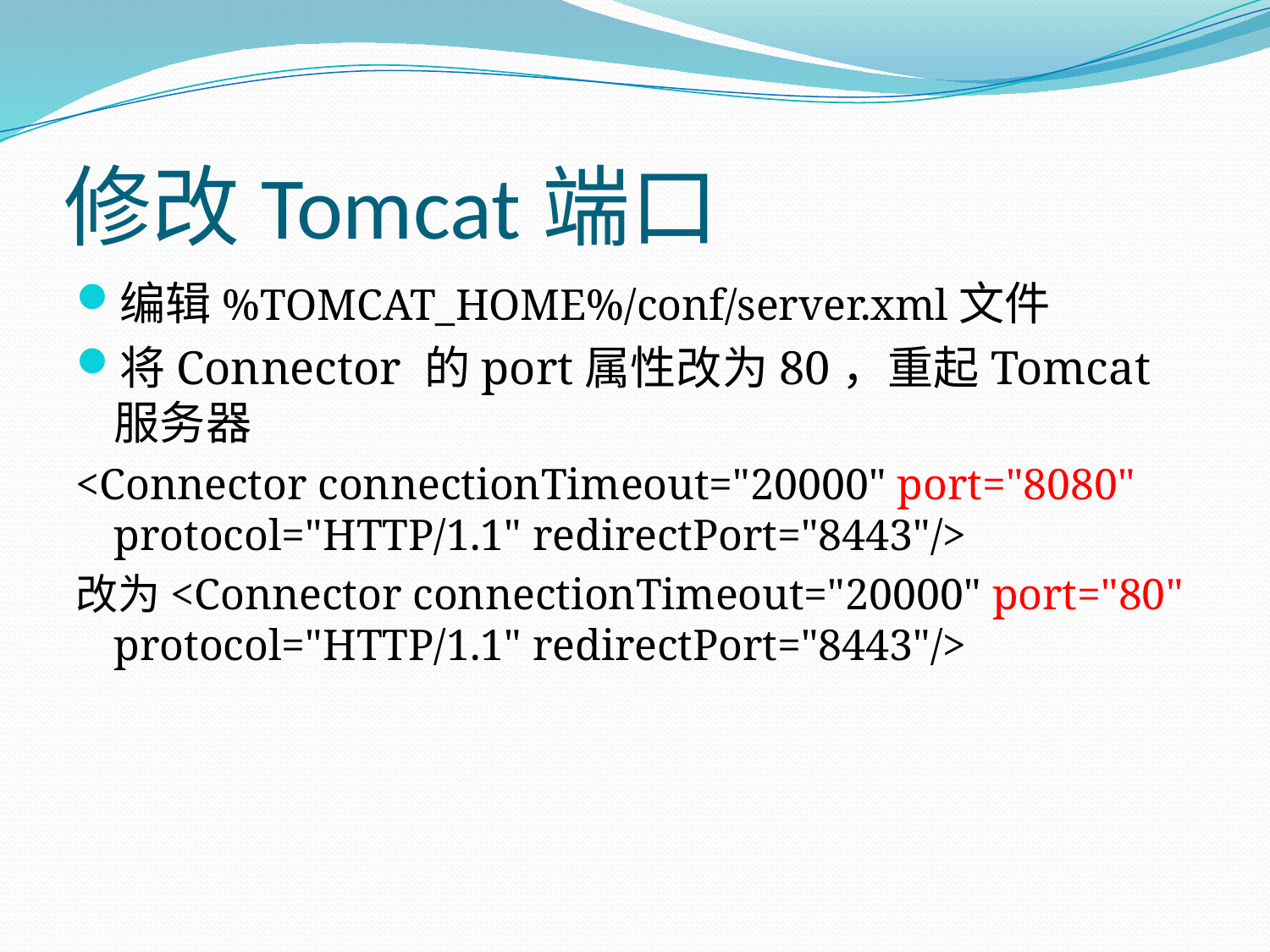

# 修改Tomcat端口
编辑%TOMCAT_HOME%/conf/server.xml文件
将Connector 的port属性改为80，重起Tomcat服务器
<Connector connectionTimeout="20000" port="8080" protocol="HTTP/1.1" redirectPort="8443"/>
改为<Connector connectionTimeout="20000" port="80" protocol="HTTP/1.1" redirectPort="8443"/>